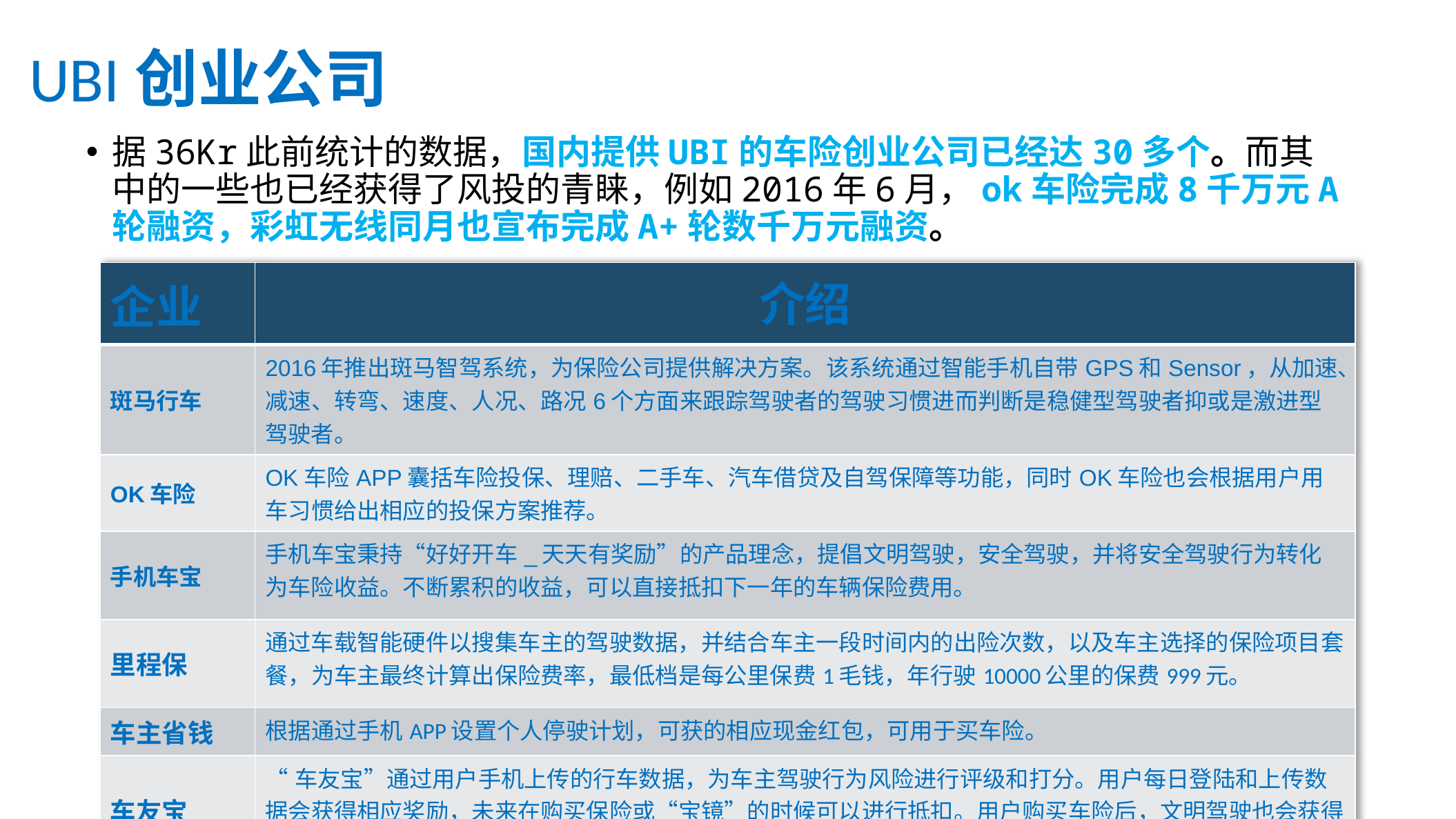

# UBI创业公司
据36Kr此前统计的数据，国内提供UBI的车险创业公司已经达30多个。而其中的一些也已经获得了风投的青睐，例如2016年6月，ok车险完成8千万元A轮融资，彩虹无线同月也宣布完成A+轮数千万元融资。
| 企业 | 介绍 |
| --- | --- |
| 斑马行车 | 2016年推出斑马智驾系统，为保险公司提供解决方案。该系统通过智能手机自带GPS和Sensor，从加速、减速、转弯、速度、人况、路况6个方面来跟踪驾驶者的驾驶习惯进而判断是稳健型驾驶者抑或是激进型驾驶者。 |
| OK车险 | OK车险APP囊括车险投保、理赔、二手车、汽车借贷及自驾保障等功能，同时OK车险也会根据用户用车习惯给出相应的投保方案推荐。 |
| 手机车宝 | 手机车宝秉持“好好开车\_天天有奖励”的产品理念，提倡文明驾驶，安全驾驶，并将安全驾驶行为转化为车险收益。不断累积的收益，可以直接抵扣下一年的车辆保险费用。 |
| 里程保 | 通过车载智能硬件以搜集车主的驾驶数据，并结合车主一段时间内的出险次数，以及车主选择的保险项目套餐，为车主最终计算出保险费率，最低档是每公里保费1毛钱，年行驶10000公里的保费999元。 |
| 车主省钱 | 根据通过手机APP设置个人停驶计划，可获的相应现金红包，可用于买车险。 |
| 车友宝 | “车友宝”通过用户手机上传的行车数据，为车主驾驶行为风险进行评级和打分。用户每日登陆和上传数据会获得相应奖励，未来在购买保险或“宝镜”的时候可以进行抵扣。用户购买车险后，文明驾驶也会获得奖励，最高可获得车险价格40%的现金返还。 |